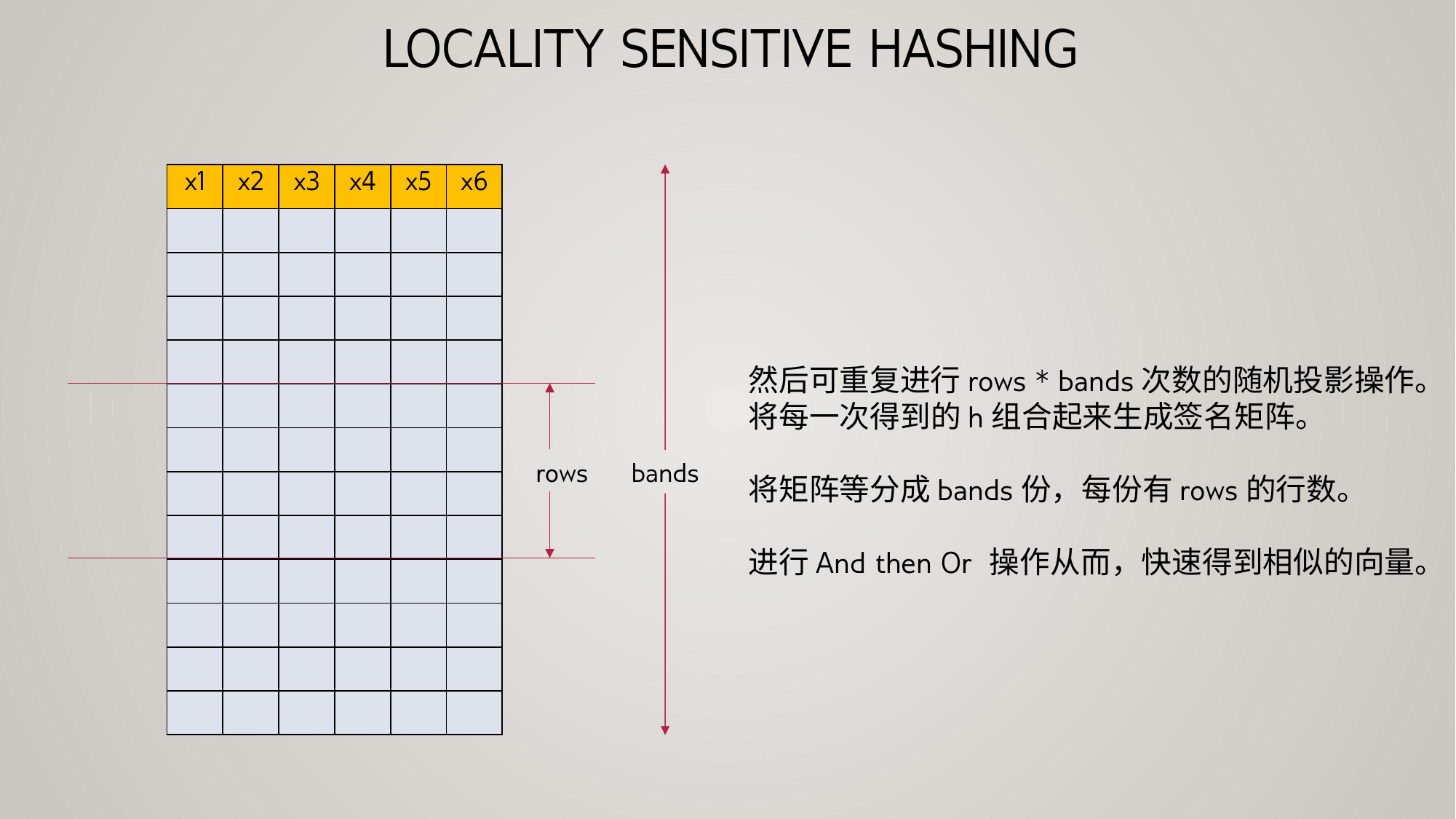

# Locality Sensitive Hashing
| x1 | x2 | x3 | x4 | x5 | x6 |
| --- | --- | --- | --- | --- | --- |
|  |  |  |  |  |  |
|  |  |  |  |  |  |
|  |  |  |  |  |  |
|  |  |  |  |  |  |
|  |  |  |  |  |  |
|  |  |  |  |  |  |
|  |  |  |  |  |  |
|  |  |  |  |  |  |
|  |  |  |  |  |  |
|  |  |  |  |  |  |
|  |  |  |  |  |  |
|  |  |  |  |  |  |
然后可重复进行rows * bands次数的随机投影操作。
将每一次得到的h组合起来生成签名矩阵。

将矩阵等分成bands份，每份有rows的行数。

进行And then Or 操作从而，快速得到相似的向量。
rows
bands